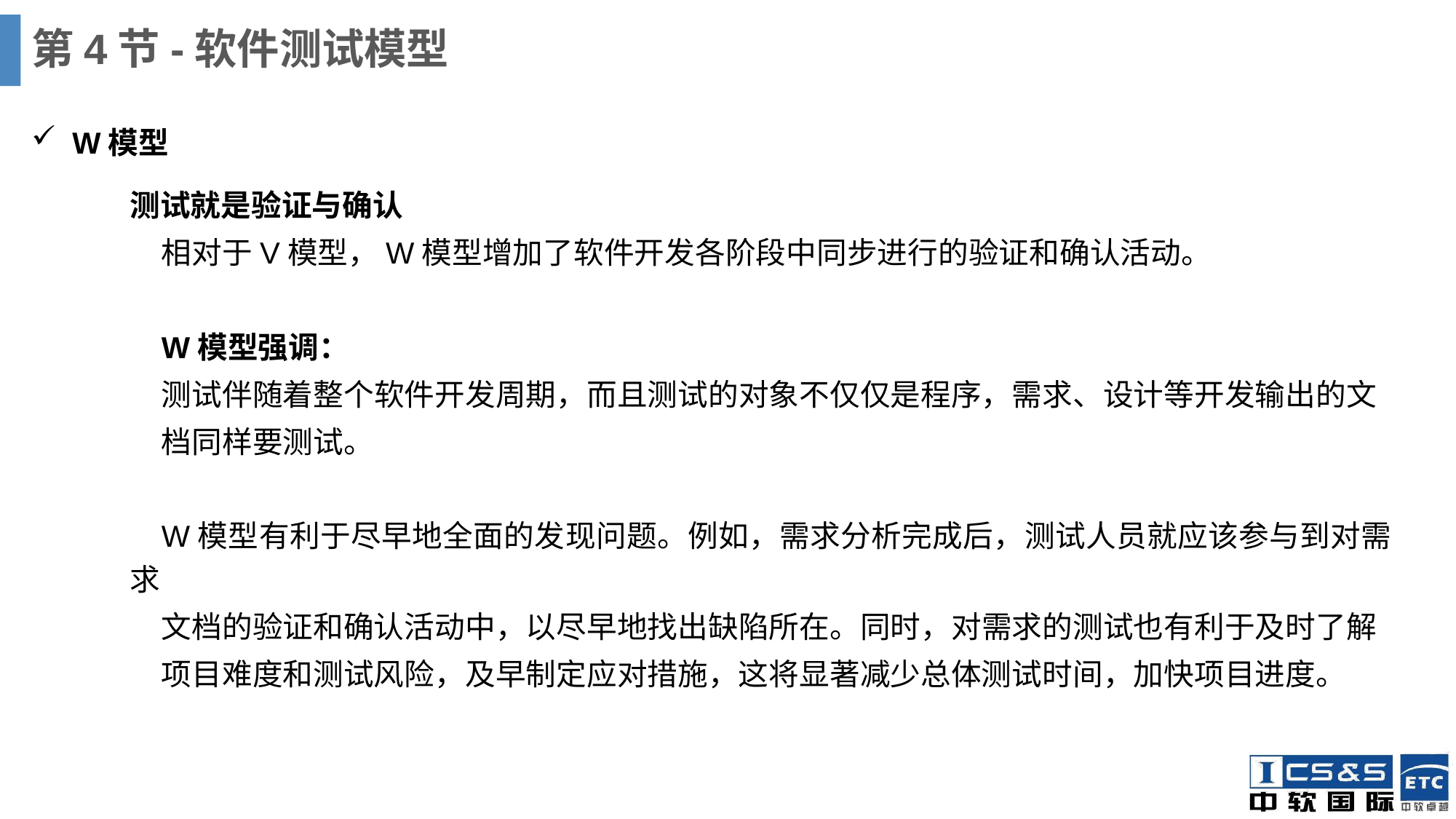

# 第4节-软件测试模型
W模型
测试就是验证与确认
相对于V模型，W模型增加了软件开发各阶段中同步进行的验证和确认活动。

W模型强调：
测试伴随着整个软件开发周期，而且测试的对象不仅仅是程序，需求、设计等开发输出的文
档同样要测试。

W模型有利于尽早地全面的发现问题。例如，需求分析完成后，测试人员就应该参与到对需求
文档的验证和确认活动中，以尽早地找出缺陷所在。同时，对需求的测试也有利于及时了解
项目难度和测试风险，及早制定应对措施，这将显著减少总体测试时间，加快项目进度。